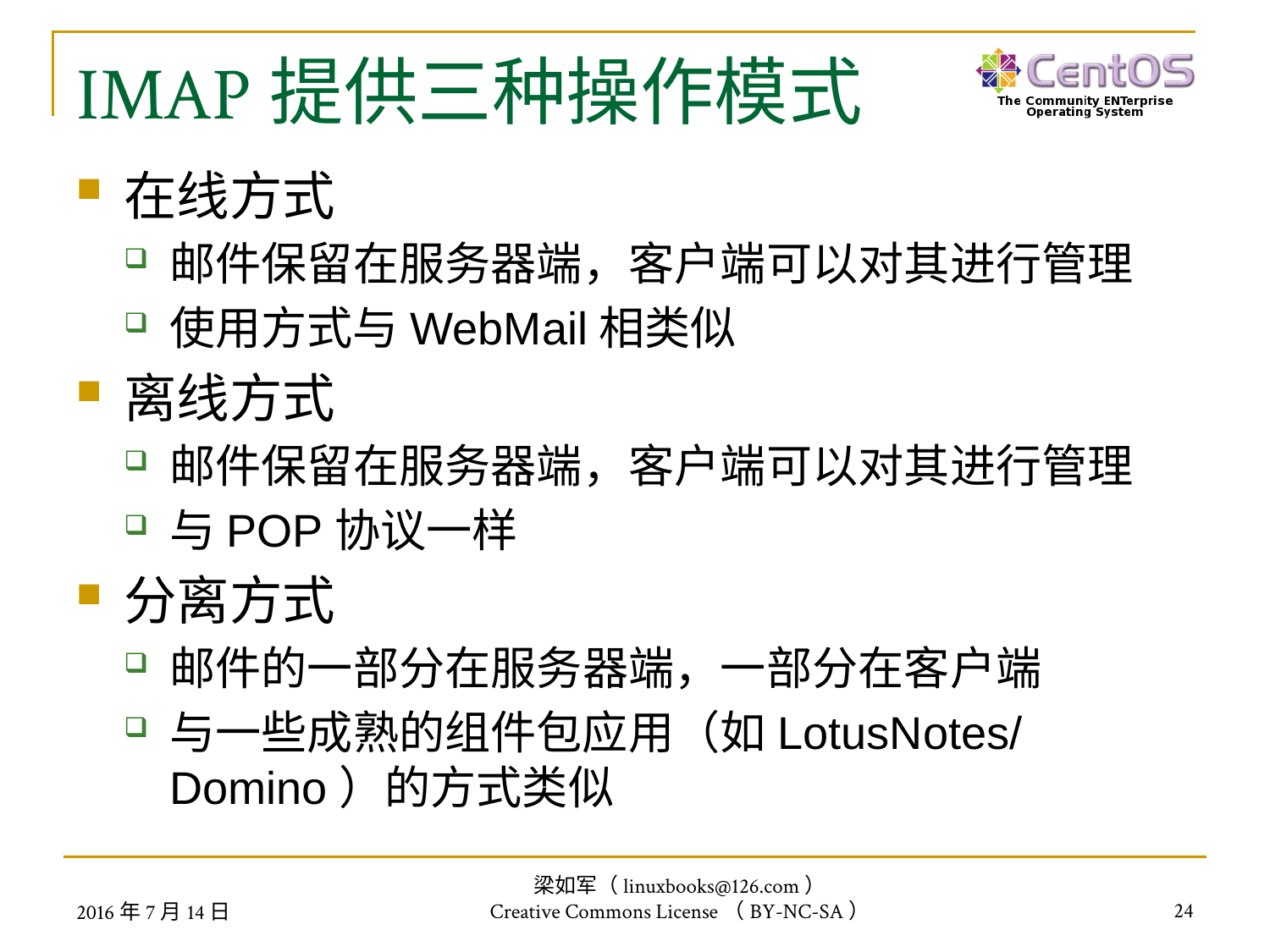

# IMAP提供三种操作模式
在线方式
邮件保留在服务器端，客户端可以对其进行管理
使用方式与WebMail相类似
离线方式
邮件保留在服务器端，客户端可以对其进行管理
与POP协议一样
分离方式
邮件的一部分在服务器端，一部分在客户端
与一些成熟的组件包应用（如LotusNotes/Domino）的方式类似

梁如军（linuxbooks@126.com）
Creative Commons License（BY-NC-SA）
2016年7月14日
24